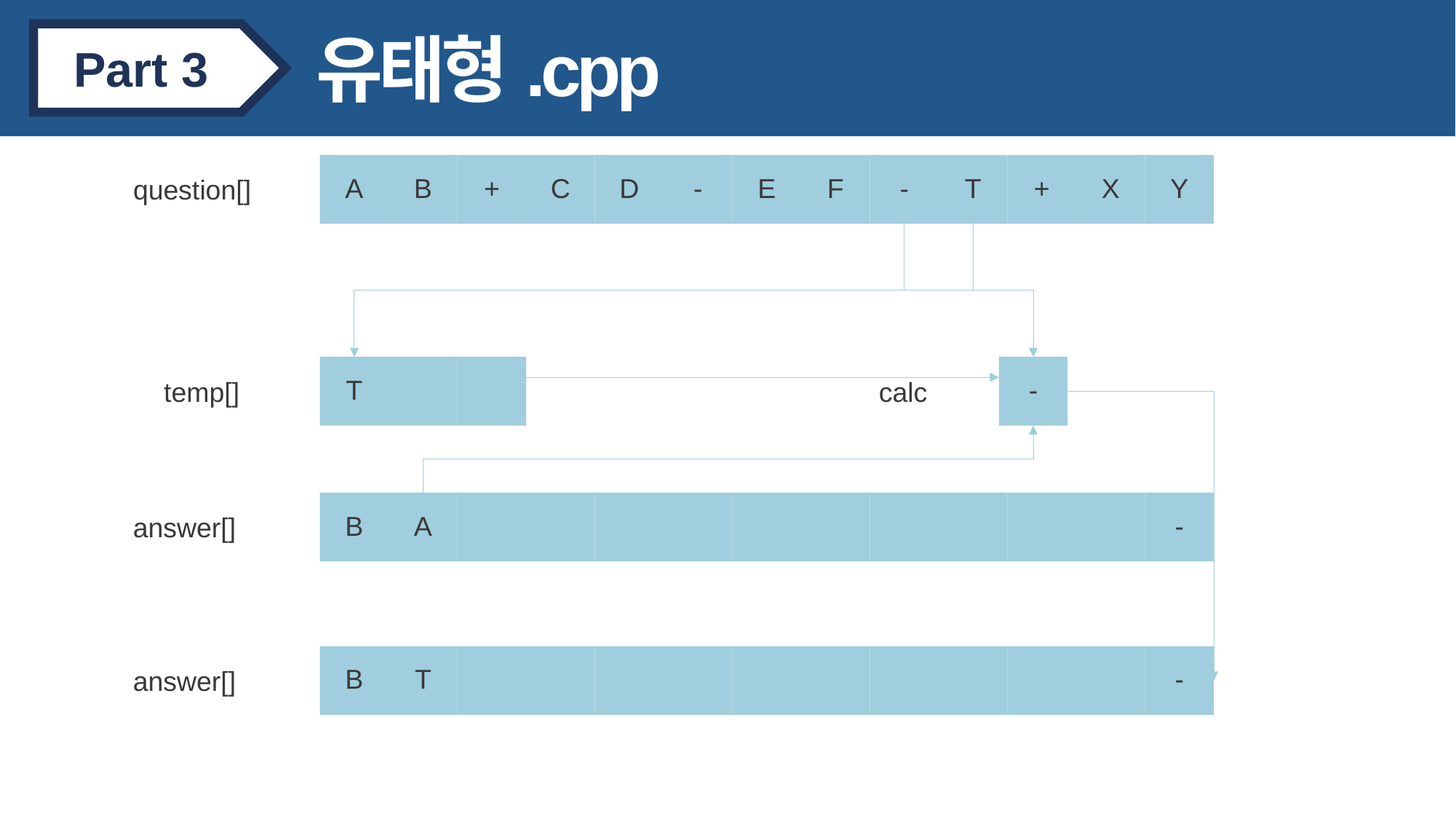

유태형.cpp

Part 3
A
B
+
C
D
-
E
F
-
T
+
X
Y
question[]
T

-
temp[]
calc
B
A

-
answer[]

B
T

-
answer[]